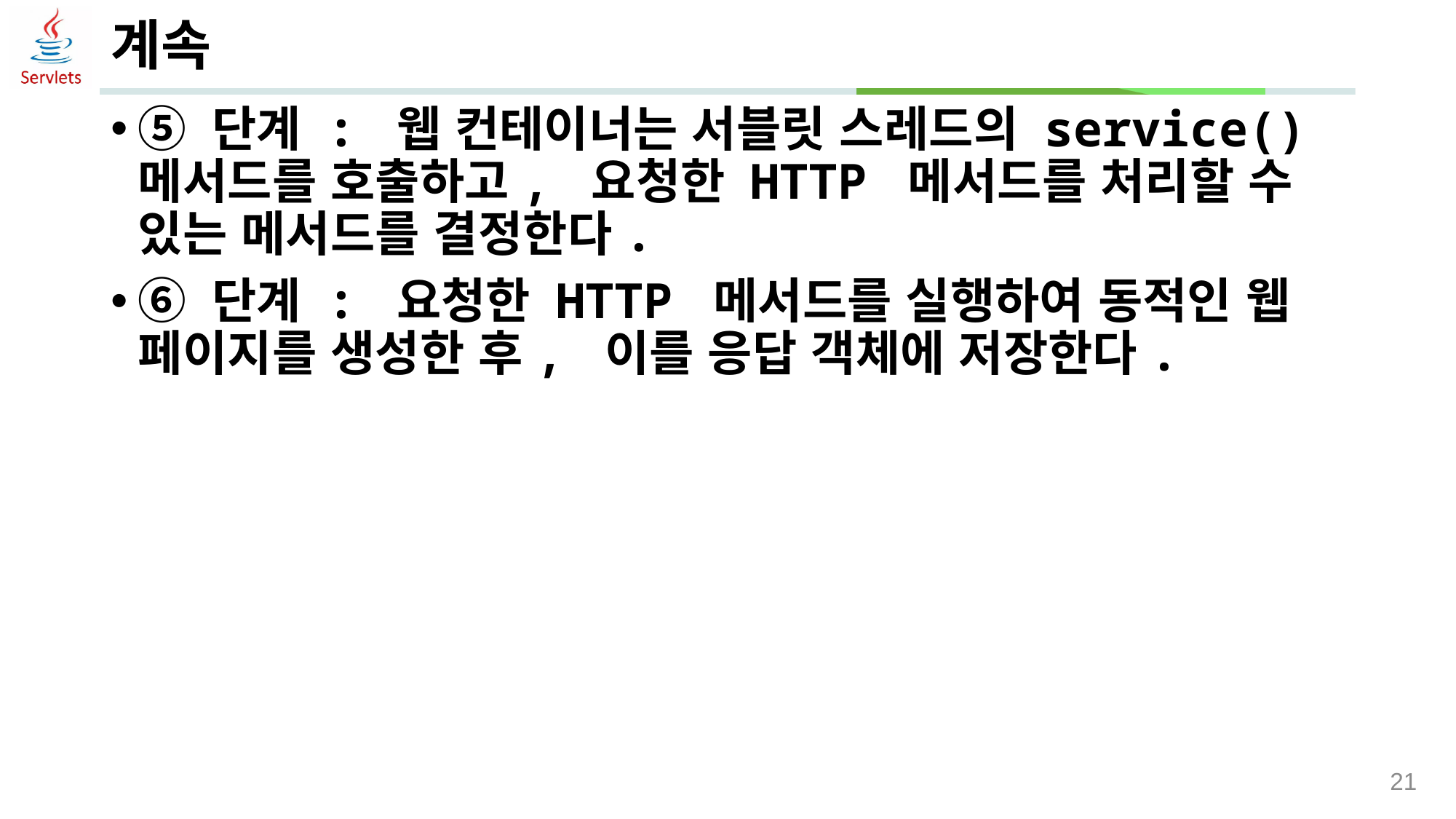

# 계속
⑤ 단계 : 웹 컨테이너는 서블릿 스레드의 service() 메서드를 호출하고, 요청한 HTTP 메서드를 처리할 수 있는 메서드를 결정한다.
⑥ 단계 : 요청한 HTTP 메서드를 실행하여 동적인 웹 페이지를 생성한 후, 이를 응답 객체에 저장한다.

21